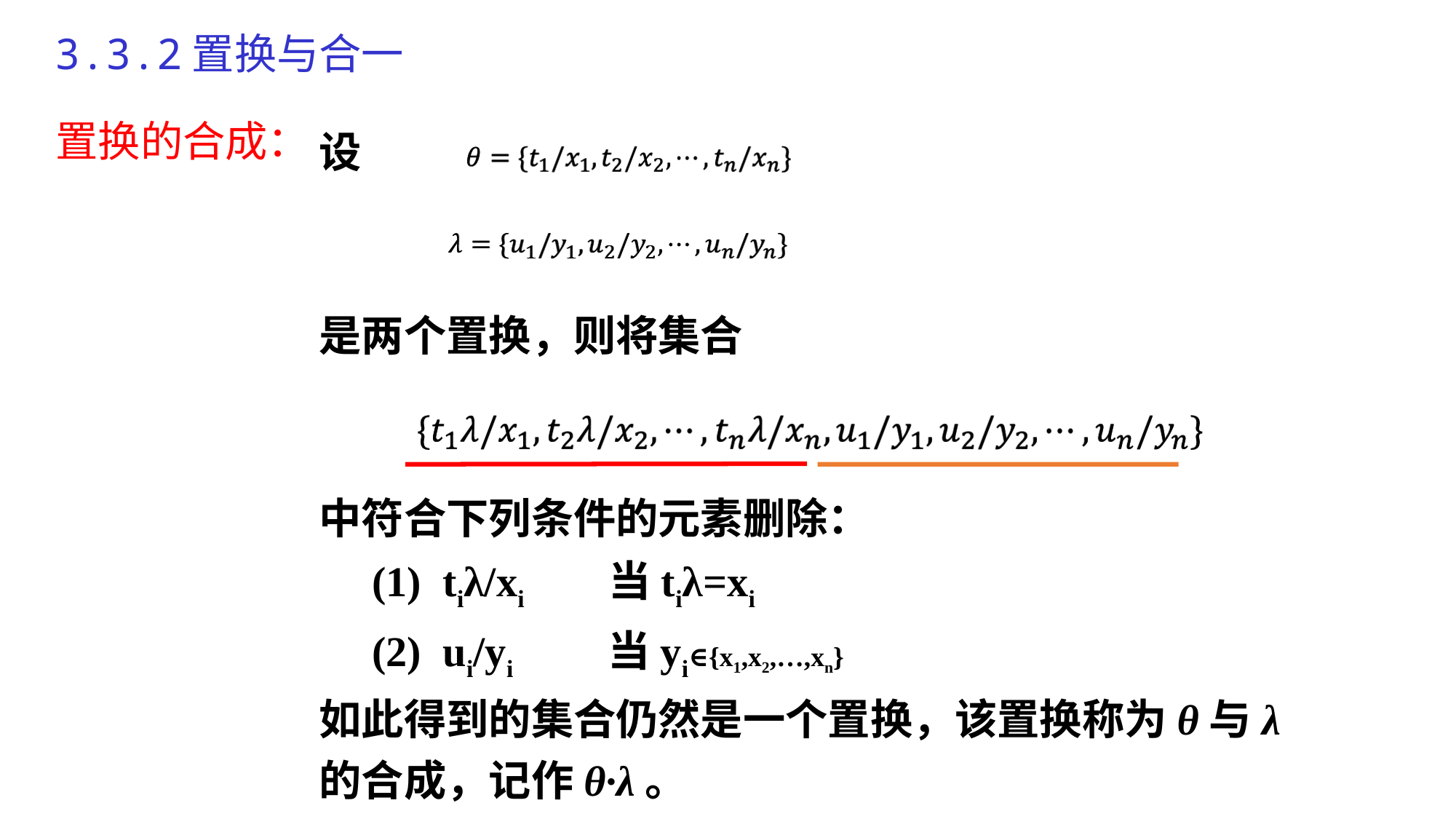

3.3.2置换与合一
# 置换的合成：
设

是两个置换，则将集合

中符合下列条件的元素删除：
     (1)  tiλ/xi       当tiλ=xi
     (2)  ui/yi        当yi∈{x1,x2,…,xn}
如此得到的集合仍然是一个置换，该置换称为θ与λ的合成，记作θ·λ。

33